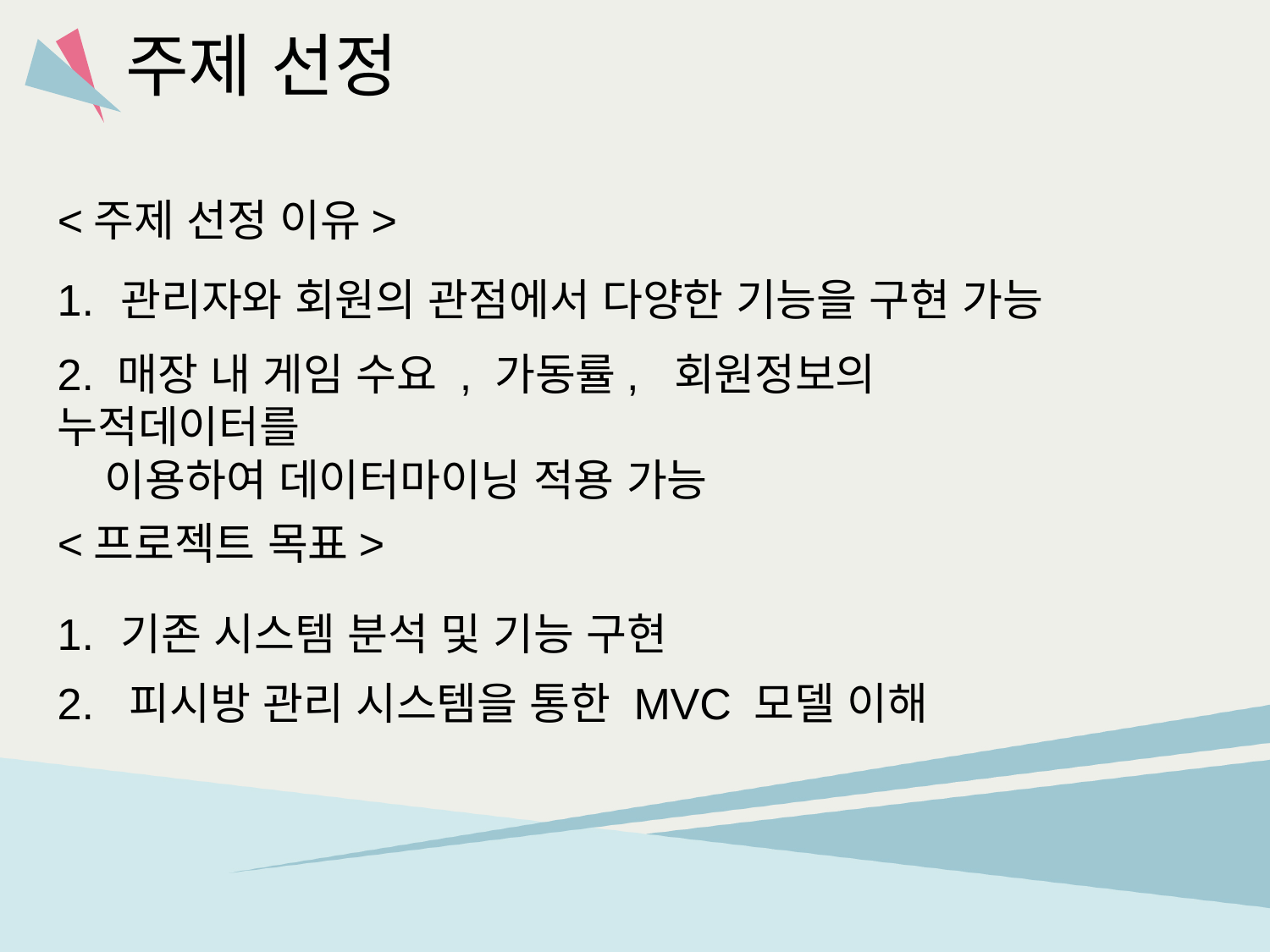

주제 선정

<주제 선정 이유>
관리자와 회원의 관점에서 다양한 기능을 구현 가능
2. 매장 내 게임 수요 , 가동률,  회원정보의  누적데이터를
   이용하여 데이터마이닝 적용 가능
<프로젝트 목표>
기존 시스템 분석 및 기능 구현
2.  피시방 관리 시스템을 통한 MVC 모델 이해